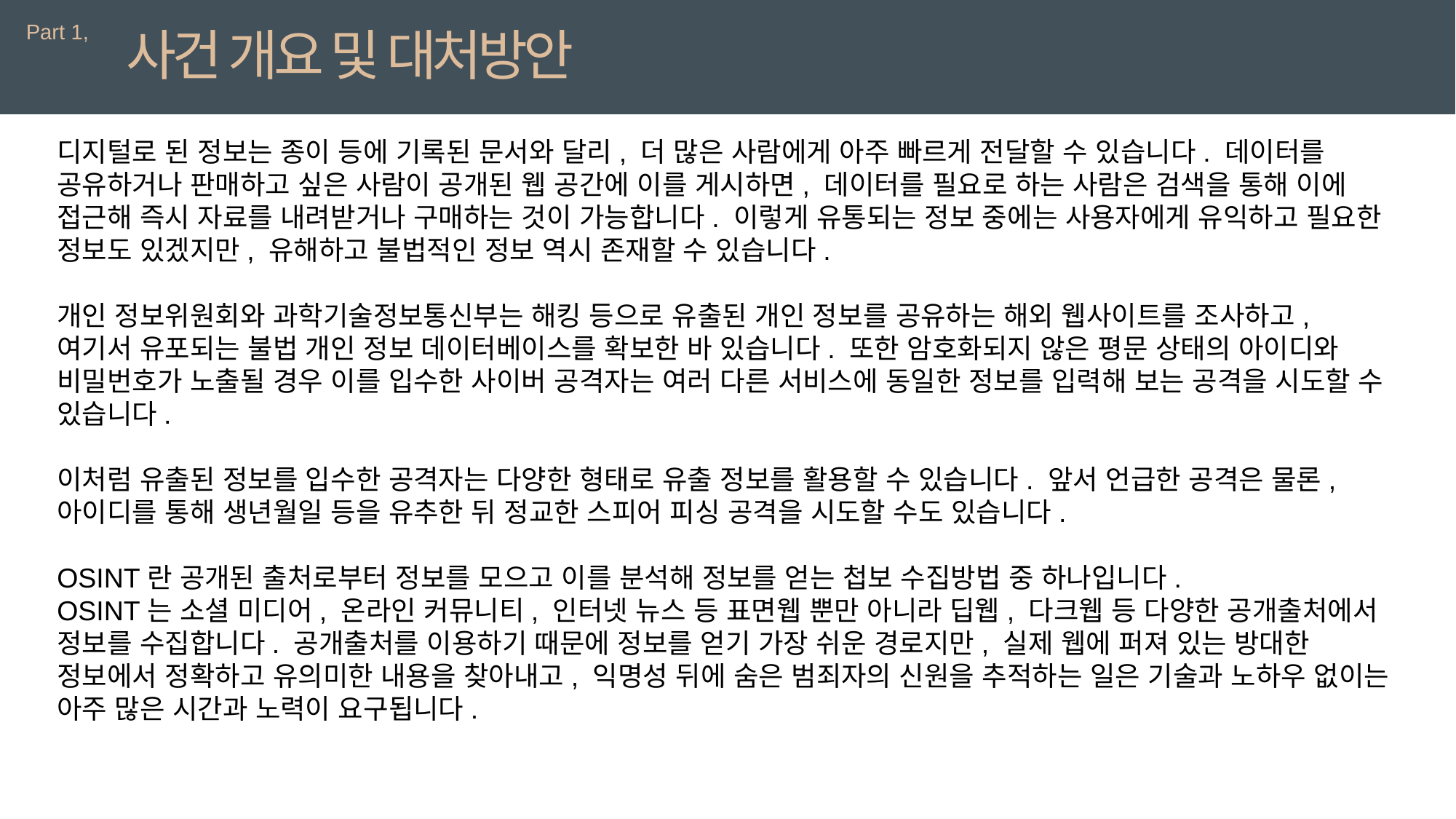

Part 1,
사건 개요 및 대처방안
디지털로 된 정보는 종이 등에 기록된 문서와 달리, 더 많은 사람에게 아주 빠르게 전달할 수 있습니다. 데이터를 공유하거나 판매하고 싶은 사람이 공개된 웹 공간에 이를 게시하면, 데이터를 필요로 하는 사람은 검색을 통해 이에 접근해 즉시 자료를 내려받거나 구매하는 것이 가능합니다. 이렇게 유통되는 정보 중에는 사용자에게 유익하고 필요한 정보도 있겠지만, 유해하고 불법적인 정보 역시 존재할 수 있습니다.

개인 정보위원회와 과학기술정보통신부는 해킹 등으로 유출된 개인 정보를 공유하는 해외 웹사이트를 조사하고, 여기서 유포되는 불법 개인 정보 데이터베이스를 확보한 바 있습니다. 또한 암호화되지 않은 평문 상태의 아이디와 비밀번호가 노출될 경우 이를 입수한 사이버 공격자는 여러 다른 서비스에 동일한 정보를 입력해 보는 공격을 시도할 수 있습니다.

이처럼 유출된 정보를 입수한 공격자는 다양한 형태로 유출 정보를 활용할 수 있습니다. 앞서 언급한 공격은 물론, 아이디를 통해 생년월일 등을 유추한 뒤 정교한 스피어 피싱 공격을 시도할 수도 있습니다.

OSINT란 공개된 출처로부터 정보를 모으고 이를 분석해 정보를 얻는 첩보 수집방법 중 하나입니다.
OSINT는 소셜 미디어, 온라인 커뮤니티, 인터넷 뉴스 등 표면웹 뿐만 아니라 딥웹, 다크웹 등 다양한 공개출처에서 정보를 수집합니다. 공개출처를 이용하기 때문에 정보를 얻기 가장 쉬운 경로지만, 실제 웹에 퍼져 있는 방대한 정보에서 정확하고 유의미한 내용을 찾아내고, 익명성 뒤에 숨은 범죄자의 신원을 추적하는 일은 기술과 노하우 없이는 아주 많은 시간과 노력이 요구됩니다.